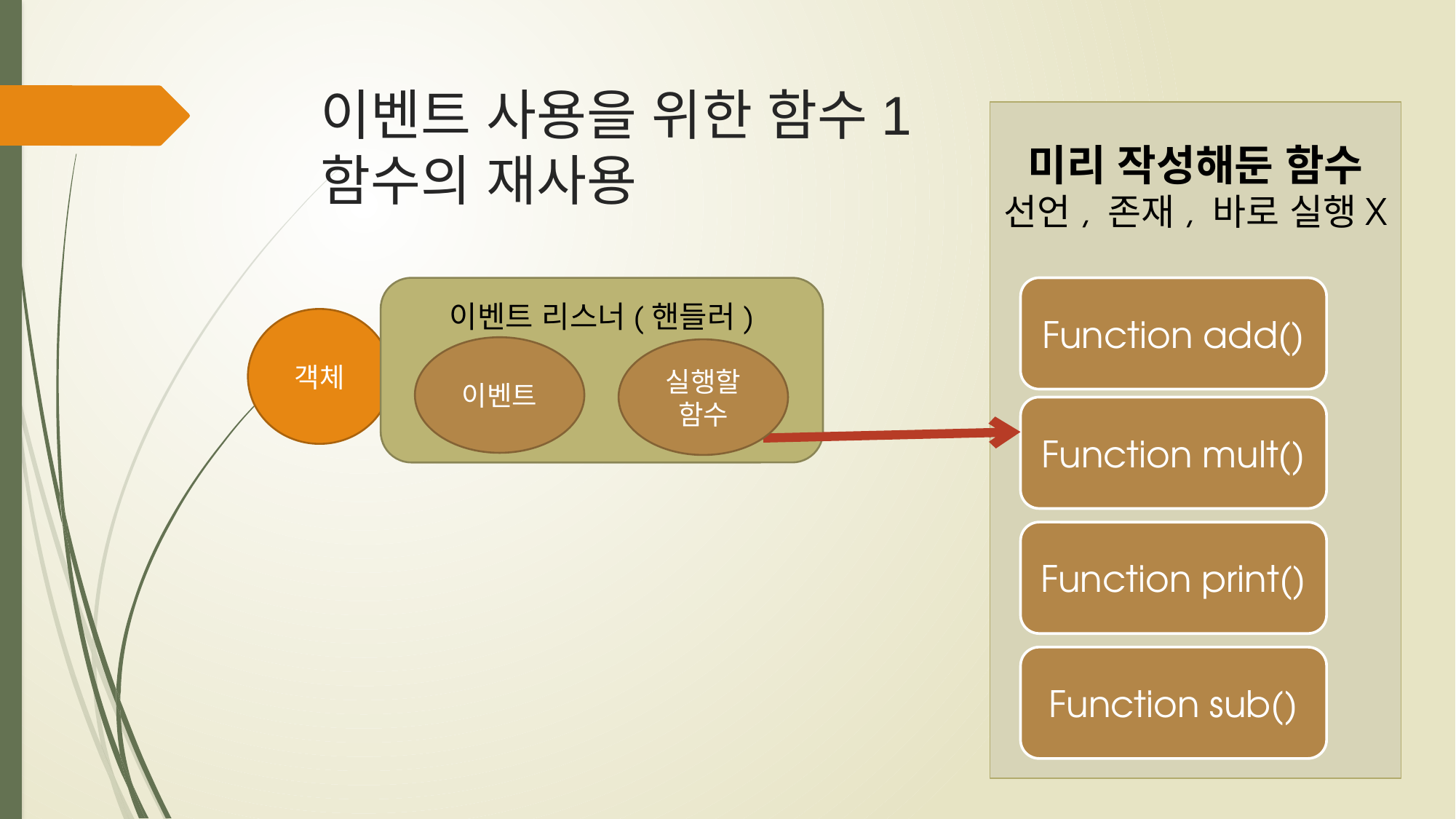

# 이벤트 사용을 위한 함수1 함수의 재사용
미리 작성해둔 함수
선언, 존재, 바로 실행X

이벤트 리스너(핸들러)

Function add()
객체
이벤트
실행할 함수
Function mult()
Function print()
Function sub()